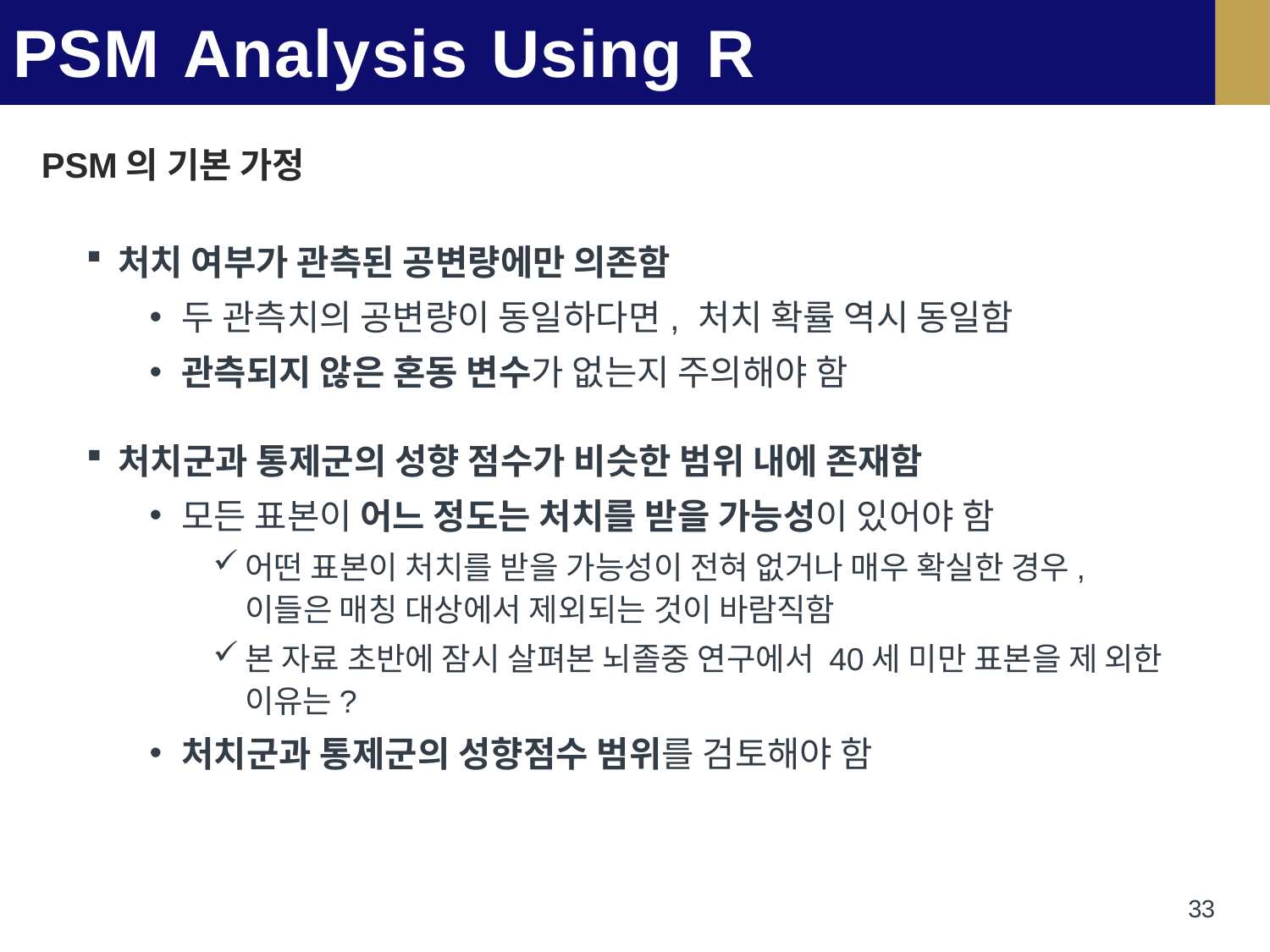

# PSM Analysis Using R
PSM의 기본 가정

처치 여부가 관측된 공변량에만 의존함
두 관측치의 공변량이 동일하다면, 처치 확률 역시 동일함
관측되지 않은 혼동 변수가 없는지 주의해야 함

처치군과 통제군의 성향 점수가 비슷한 범위 내에 존재함
모든 표본이 어느 정도는 처치를 받을 가능성이 있어야 함
어떤 표본이 처치를 받을 가능성이 전혀 없거나 매우 확실한 경우, 이들은 매칭 대상에서 제외되는 것이 바람직함
본 자료 초반에 잠시 살펴본 뇌졸중 연구에서 40세 미만 표본을 제 외한 이유는?
처치군과 통제군의 성향점수 범위를 검토해야 함
33